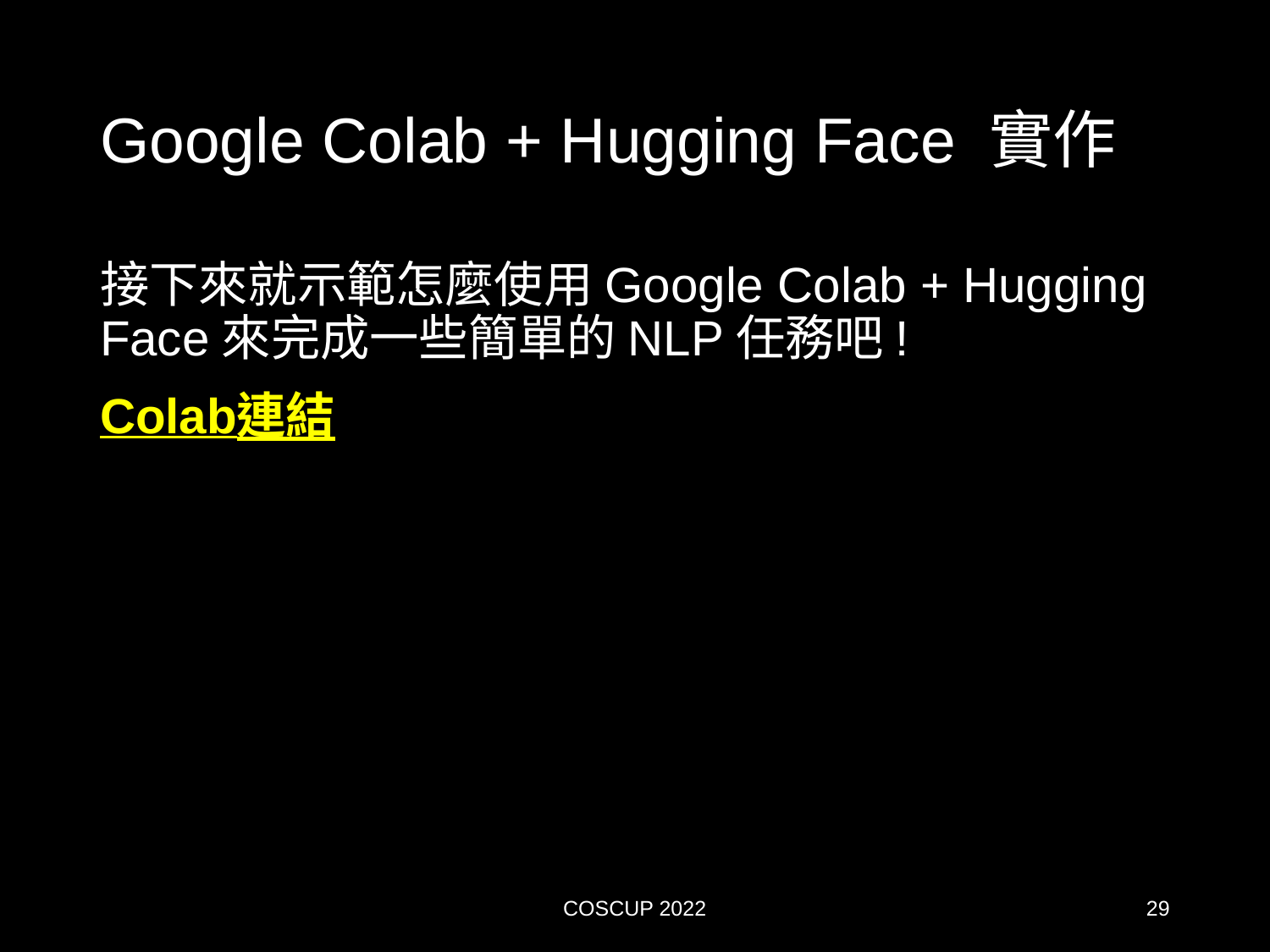

# Google Colab + Hugging Face 實作
接下來就示範怎麼使用Google Colab + Hugging Face來完成一些簡單的NLP任務吧!
Colab連結
COSCUP 2022
29